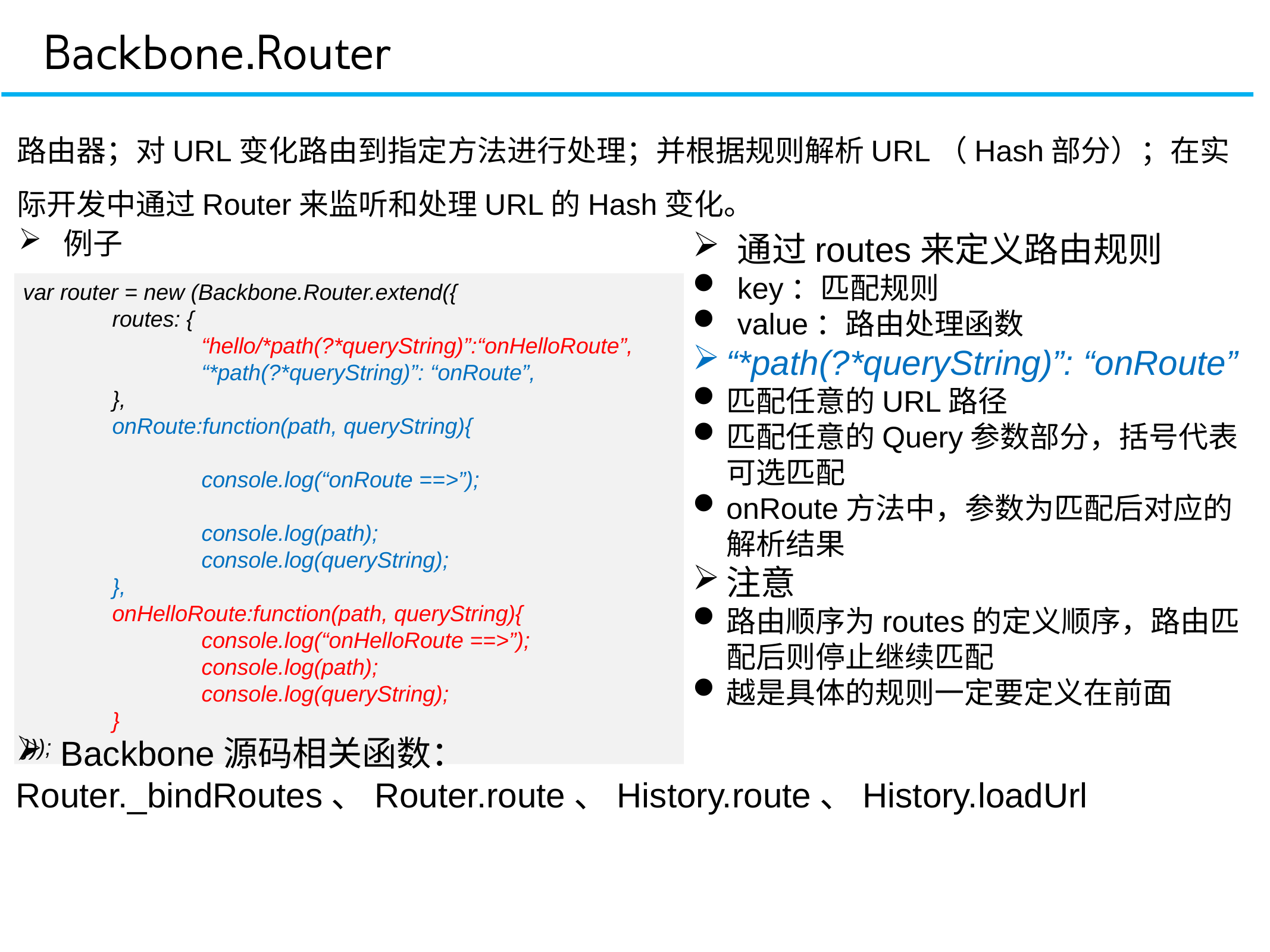

Backbone.Router

路由器；对URL变化路由到指定方法进行处理；并根据规则解析URL（Hash部分）；在实际开发中通过Router来监听和处理URL的Hash变化。
例子
通过routes来定义路由规则
key：匹配规则
value：路由处理函数
“*path(?*queryString)”: “onRoute”
匹配任意的URL路径
匹配任意的Query参数部分，括号代表可选匹配
onRoute方法中，参数为匹配后对应的解析结果
注意
路由顺序为routes的定义顺序，路由匹配后则停止继续匹配
越是具体的规则一定要定义在前面
var router = new (Backbone.Router.extend({
	routes: {
		“hello/*path(?*queryString)”:“onHelloRoute”,
		“*path(?*queryString)”: “onRoute”,
	},
	onRoute:function(path, queryString){
		console.log(“onRoute ==>”);
		console.log(path);
		console.log(queryString);
	},
	onHelloRoute:function(path, queryString){
		console.log(“onHelloRoute ==>”);
		console.log(path);
		console.log(queryString);
	}
}));
Backbone源码相关函数：
Router._bindRoutes、Router.route、History.route、History.loadUrl